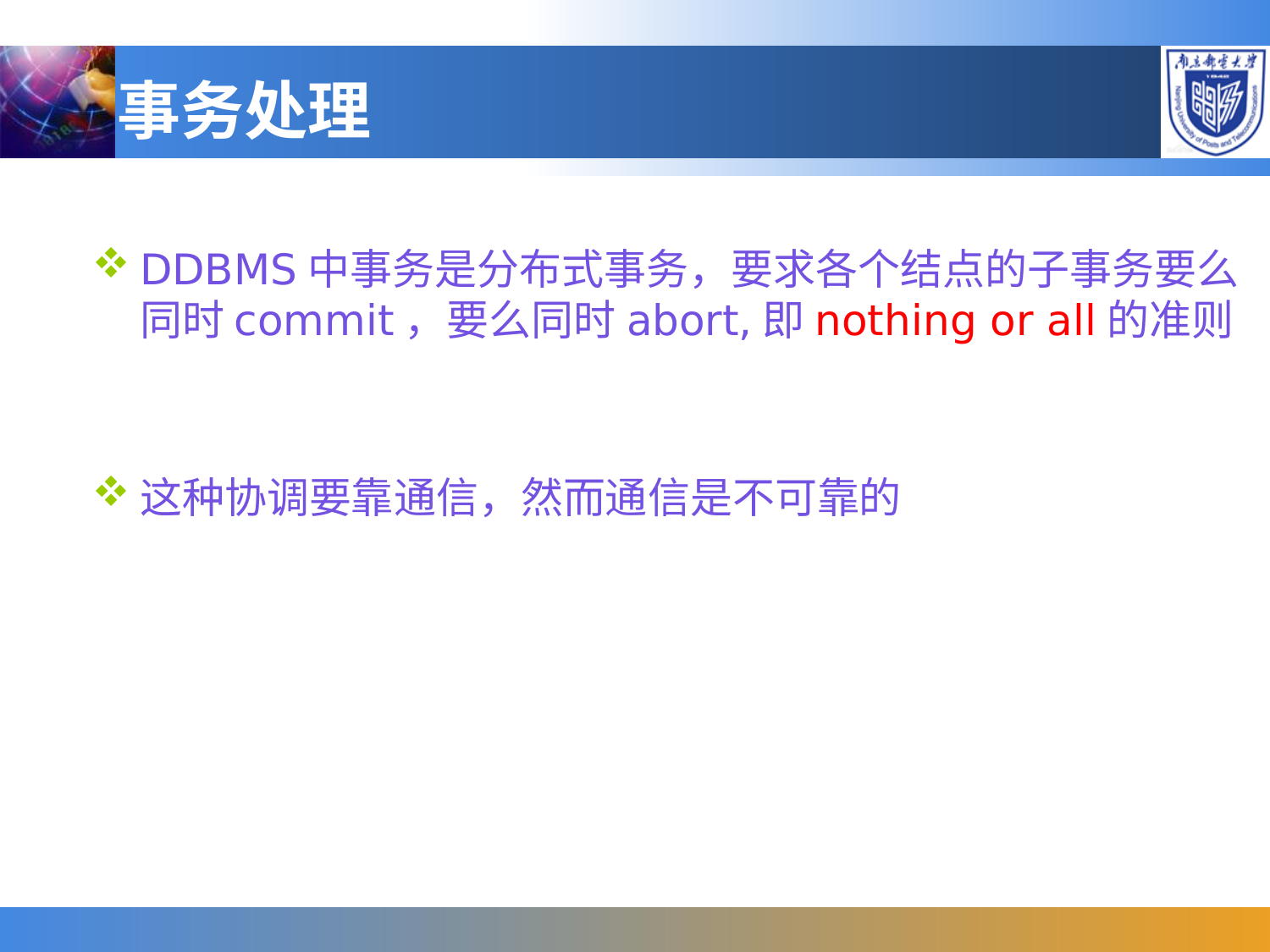

# 事务处理

DDBMS中事务是分布式事务，要求各个结点的子事务要么同时commit，要么同时abort,即nothing or all的准则

这种协调要靠通信，然而通信是不可靠的